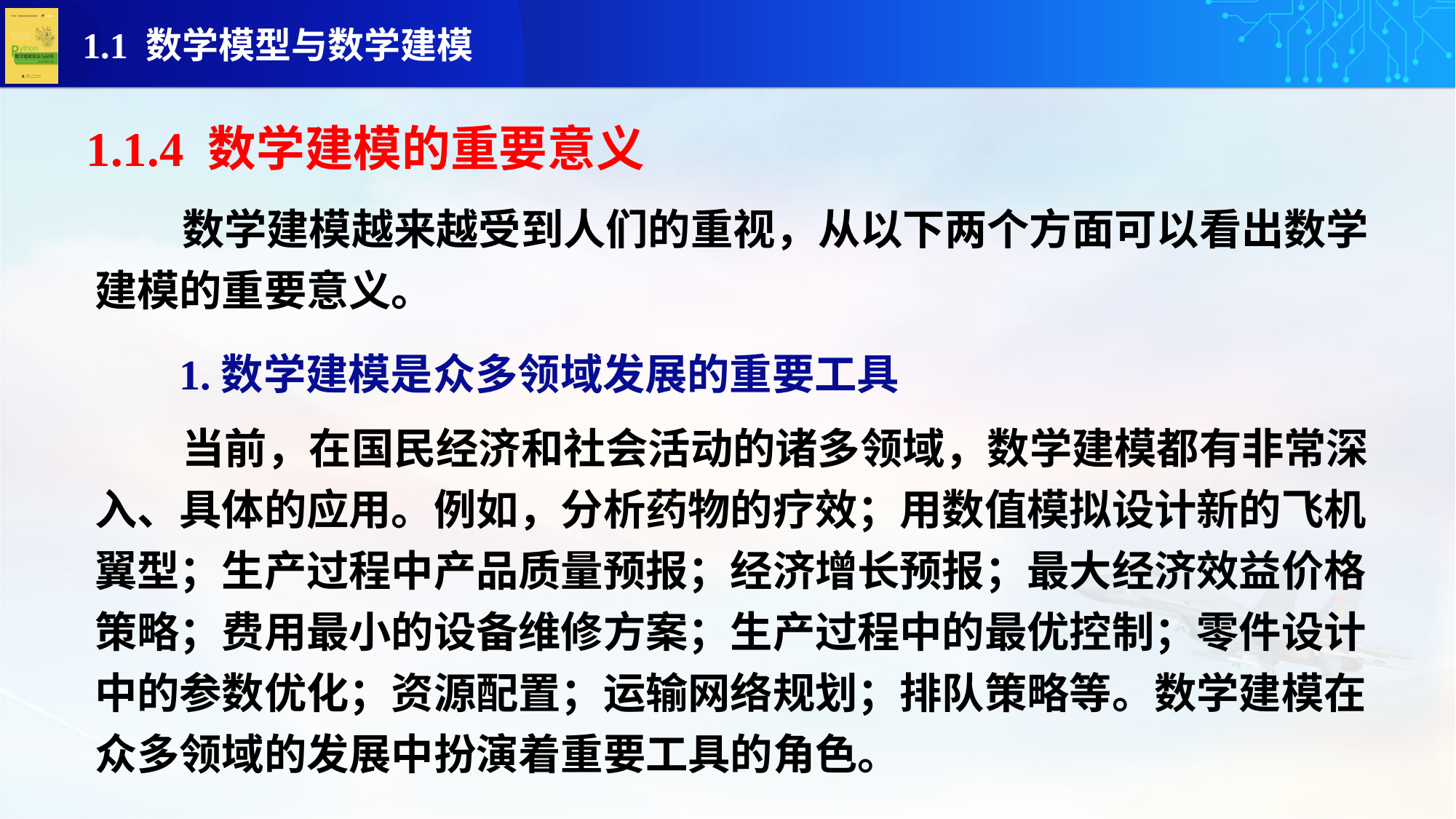

1.1.4 数学建模的重要意义
        数学建模越来越受到人们的重视，从以下两个方面可以看出数学建模的重要意义。

        1.数学建模是众多领域发展的重要工具

        当前，在国民经济和社会活动的诸多领域，数学建模都有非常深入、具体的应用。例如，分析药物的疗效；用数值模拟设计新的飞机翼型；生产过程中产品质量预报；经济增长预报；最大经济效益价格策略；费用最小的设备维修方案；生产过程中的最优控制；零件设计中的参数优化；资源配置；运输网络规划；排队策略等。数学建模在众多领域的发展中扮演着重要工具的角色。